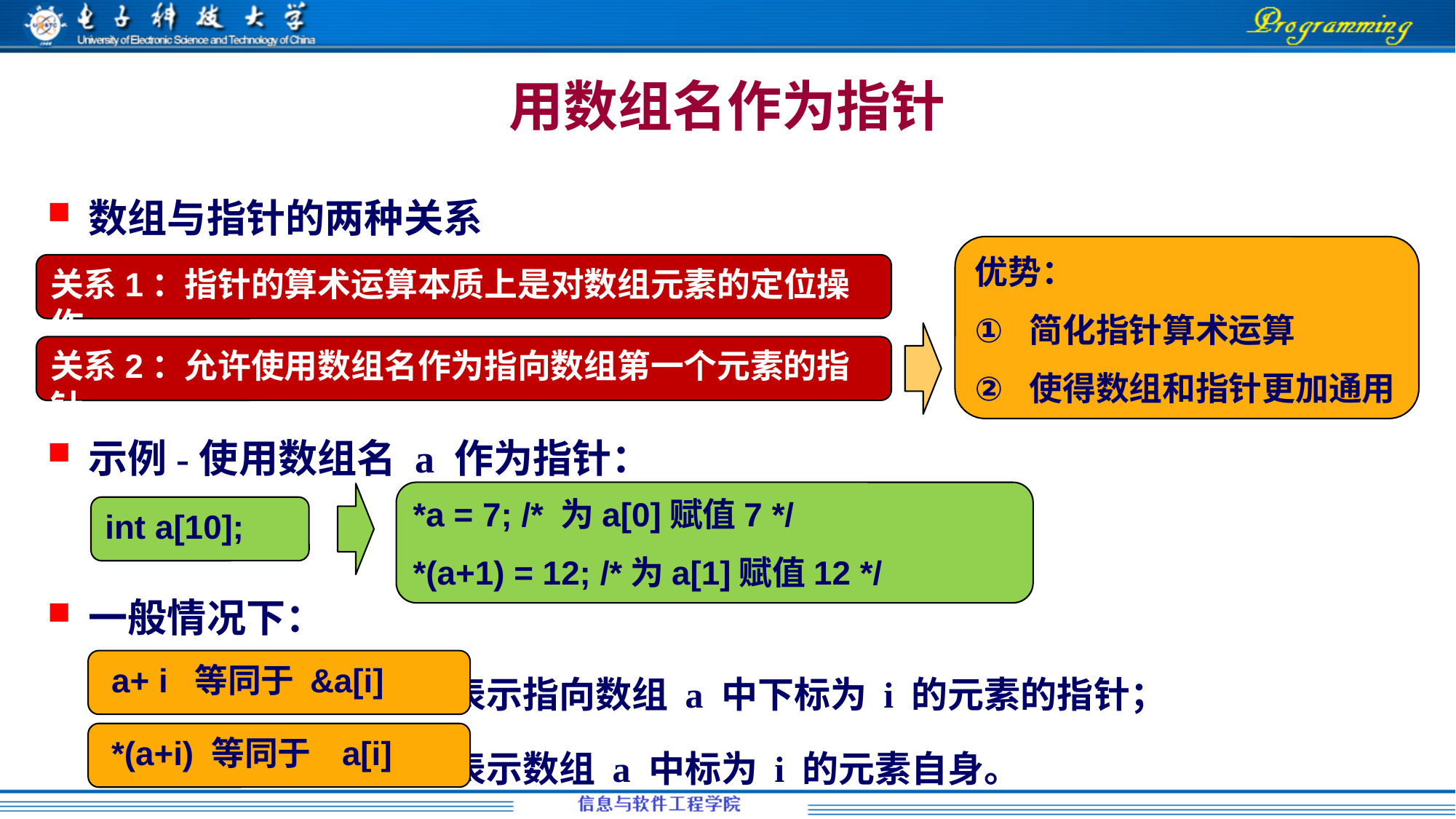

# 用数组名作为指针
数组与指针的两种关系

示例-使用数组名 a 作为指针：

一般情况下：
                                     均表示指向数组 a 中下标为 i 的元素的指针；
                                     均表示数组 a 中标为 i 的元素自身。

优势：
简化指针算术运算
使得数组和指针更加通用
关系1：指针的算术运算本质上是对数组元素的定位操作

关系2：允许使用数组名作为指向数组第一个元素的指针
*a = 7; /* 为a[0]赋值7 */
*(a+1) = 12; /*为a[1]赋值12 */

int a[10];
 a+ i  等同于 &a[i]
 *(a+i) 等同于   a[i]